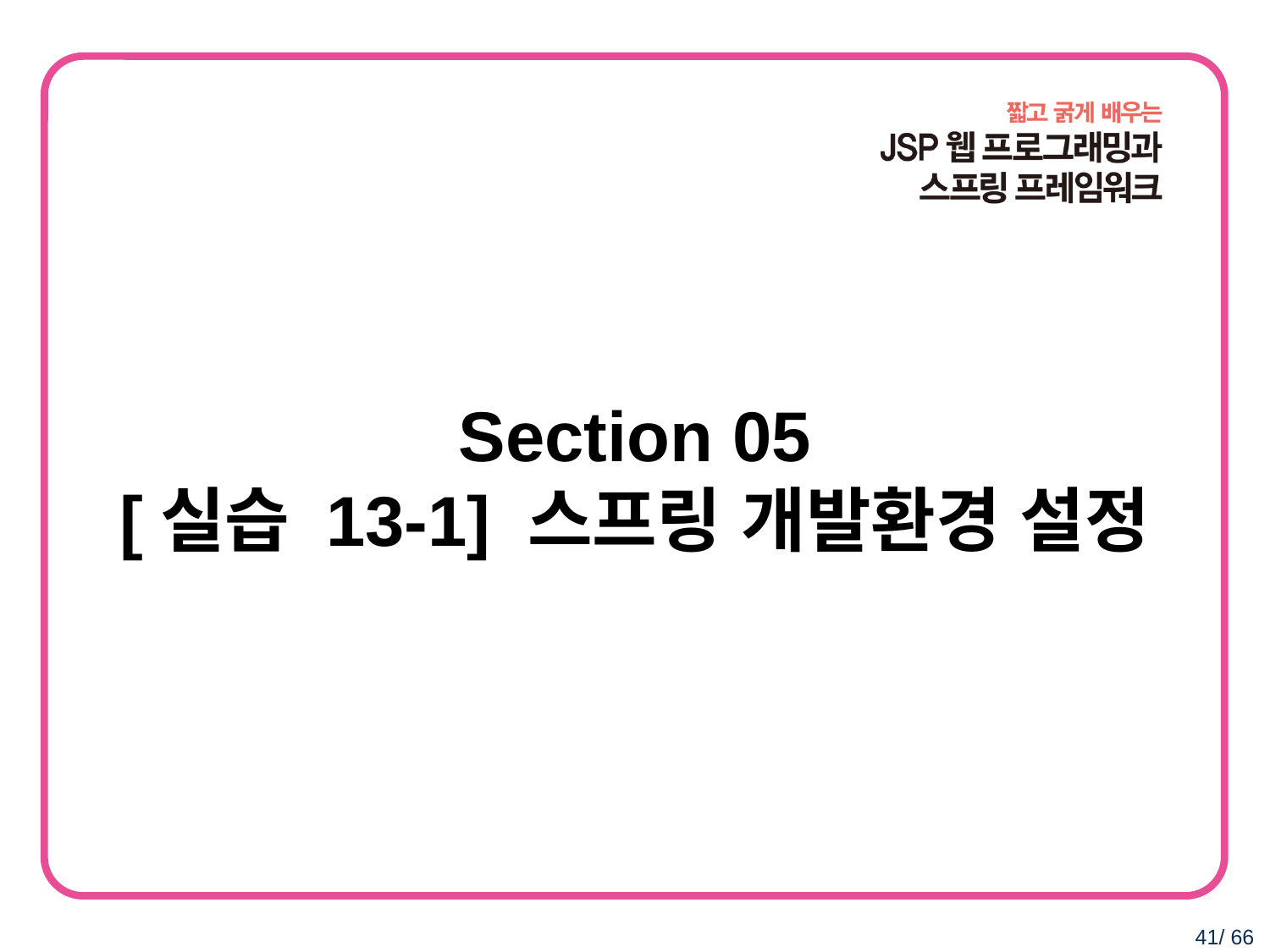

Section 05
[실습 13-1] 스프링 개발환경 설정